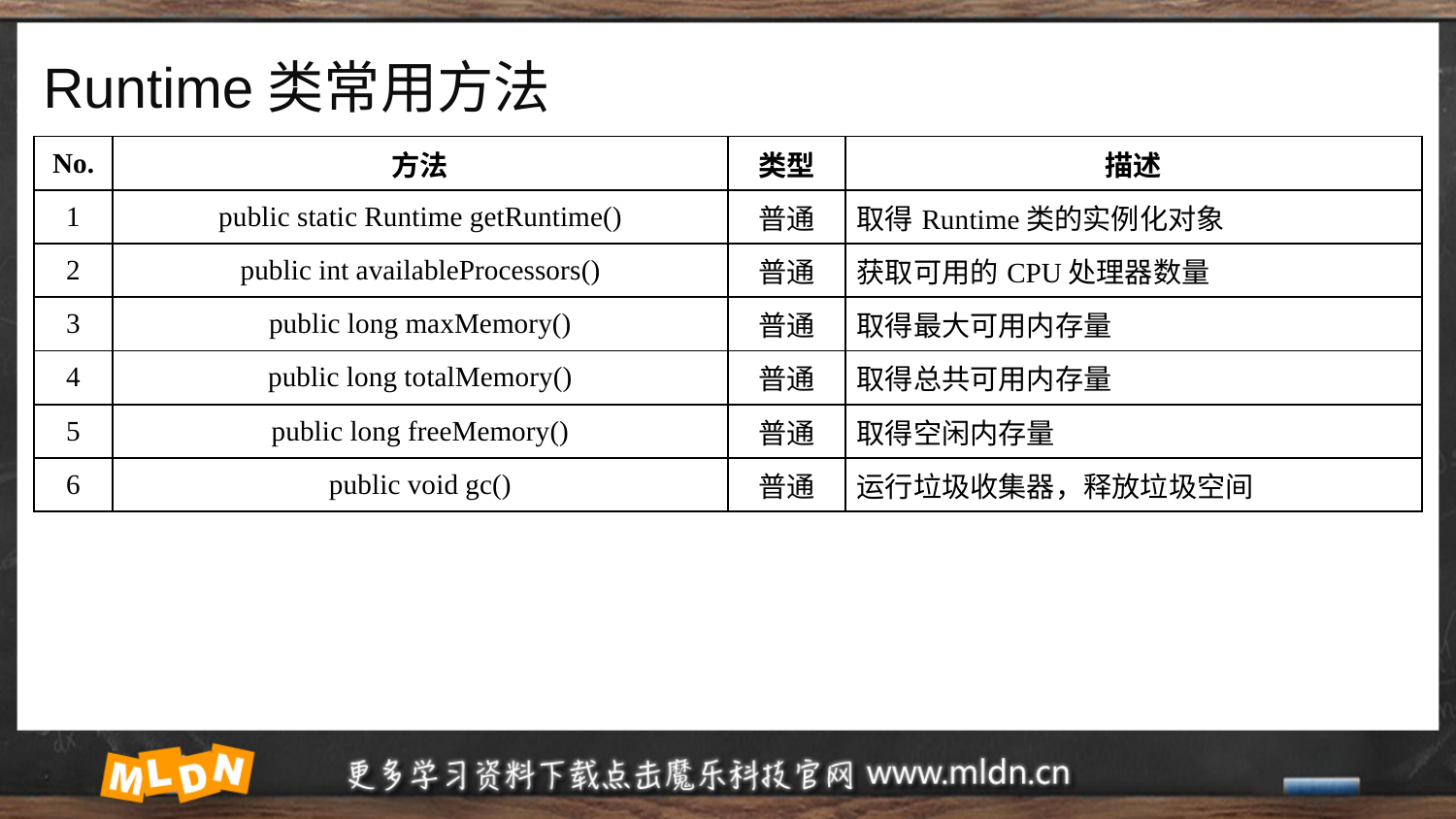

# Runtime类常用方法
| No. | 方法 | 类型 | 描述 |
| --- | --- | --- | --- |
| 1 | public static Runtime getRuntime() | 普通 | 取得Runtime类的实例化对象 |
| 2 | public int availableProcessors​() | 普通 | 获取可用的CPU处理器数量 |
| 3 | public long maxMemory() | 普通 | 取得最大可用内存量 |
| 4 | public long totalMemory() | 普通 | 取得总共可用内存量 |
| 5 | public long freeMemory() | 普通 | 取得空闲内存量 |
| 6 | public void gc() | 普通 | 运行垃圾收集器，释放垃圾空间 |